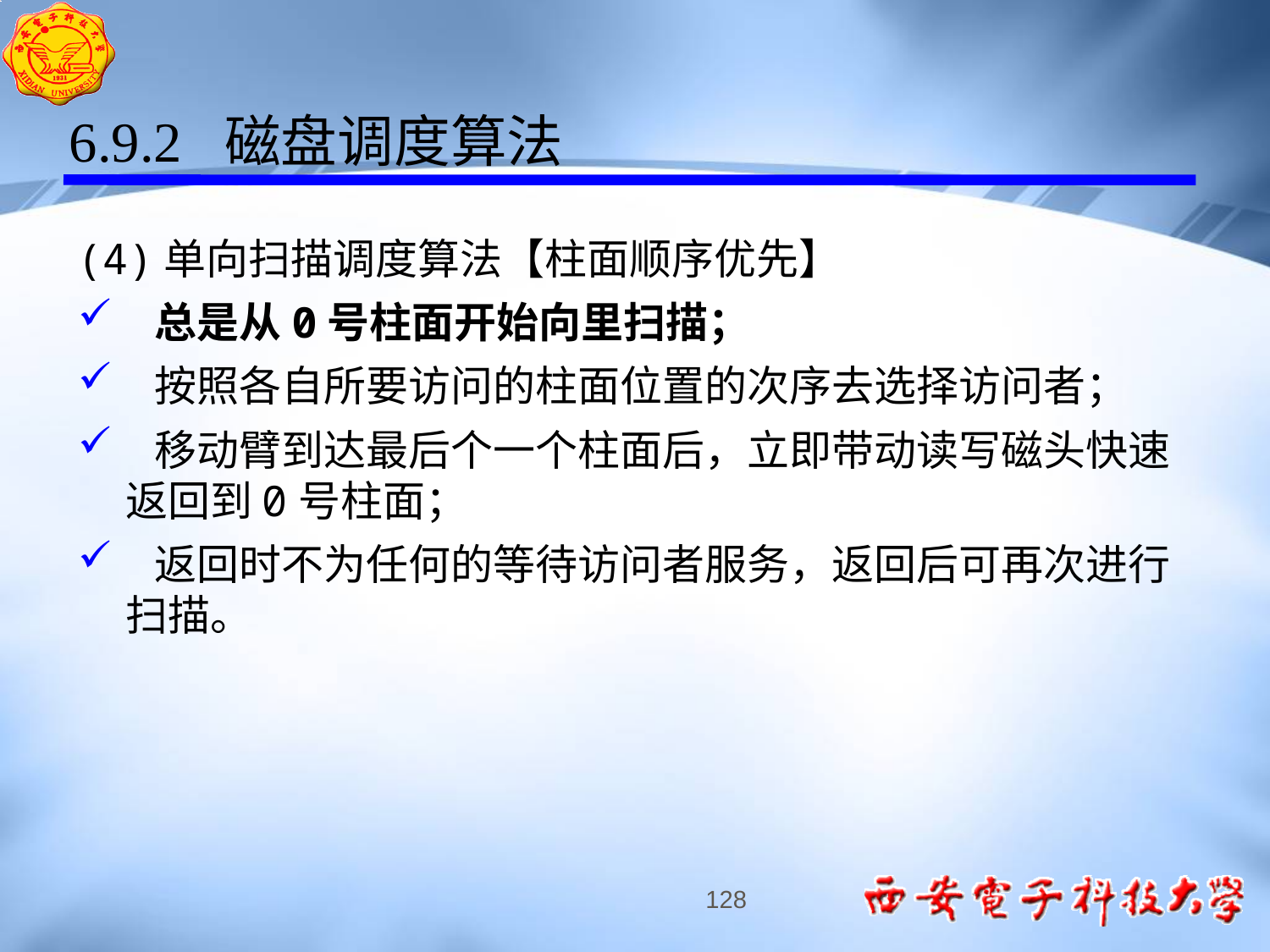

6.9.2  磁盘调度算法
(4)单向扫描调度算法【柱面顺序优先】
  总是从0号柱面开始向里扫描；
  按照各自所要访问的柱面位置的次序去选择访问者；
  移动臂到达最后个一个柱面后，立即带动读写磁头快速返回到0号柱面；
  返回时不为任何的等待访问者服务，返回后可再次进行扫描。
128